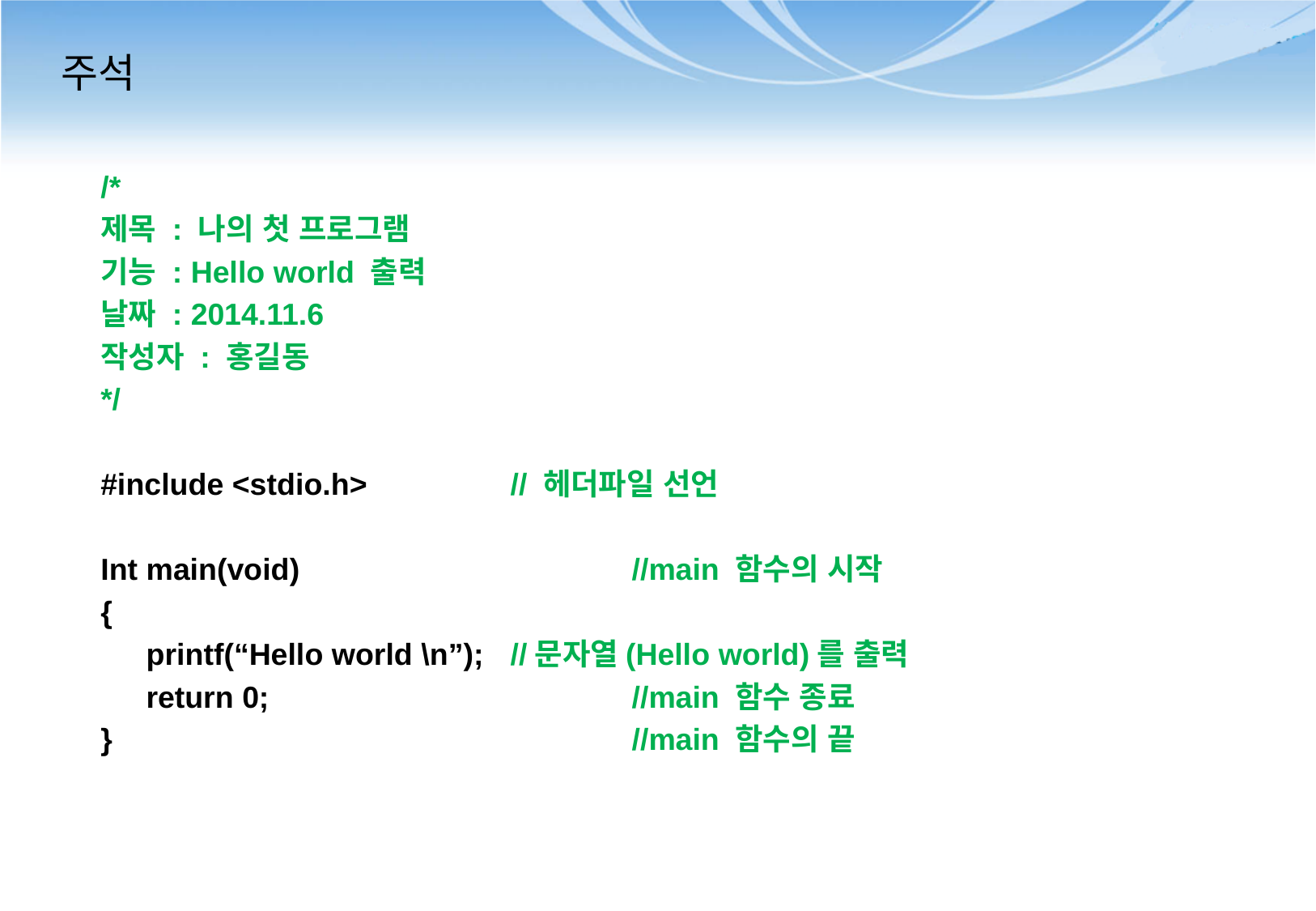

# 주석
/*
제목 : 나의 첫 프로그램
기능 : Hello world 출력
날짜 : 2014.11.6
작성자 : 홍길동
*/

#include <stdio.h>		// 헤더파일 선언

Int main(void)			//main 함수의 시작
{
	printf(“Hello world \n”);	//문자열(Hello world)를 출력
	return 0;			//main 함수 종료
}					//main 함수의 끝